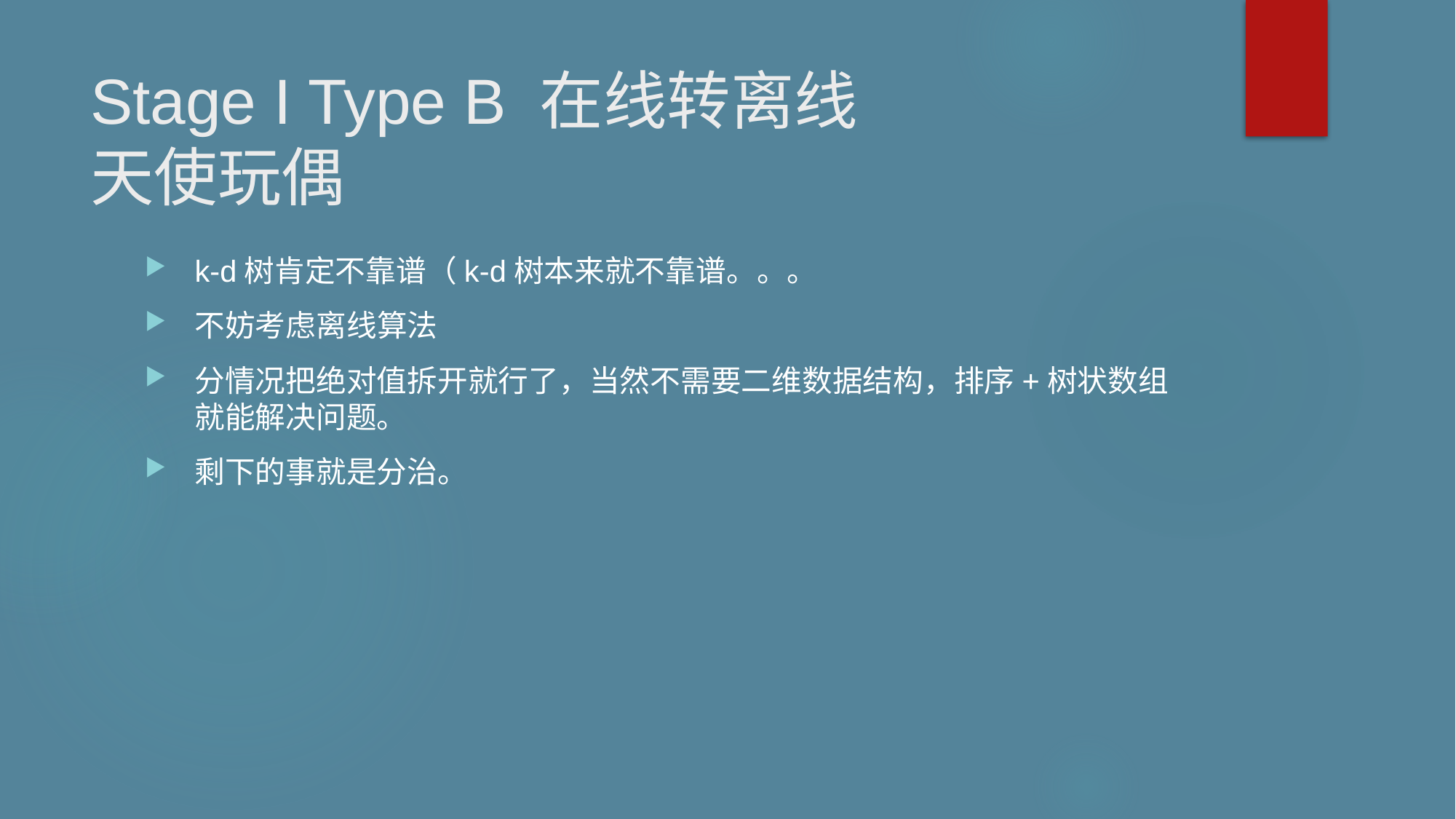

# Stage I Type B 在线转离线 天使玩偶
k-d树肯定不靠谱（k-d树本来就不靠谱。。。
不妨考虑离线算法
分情况把绝对值拆开就行了，当然不需要二维数据结构，排序+树状数组就能解决问题。
剩下的事就是分治。